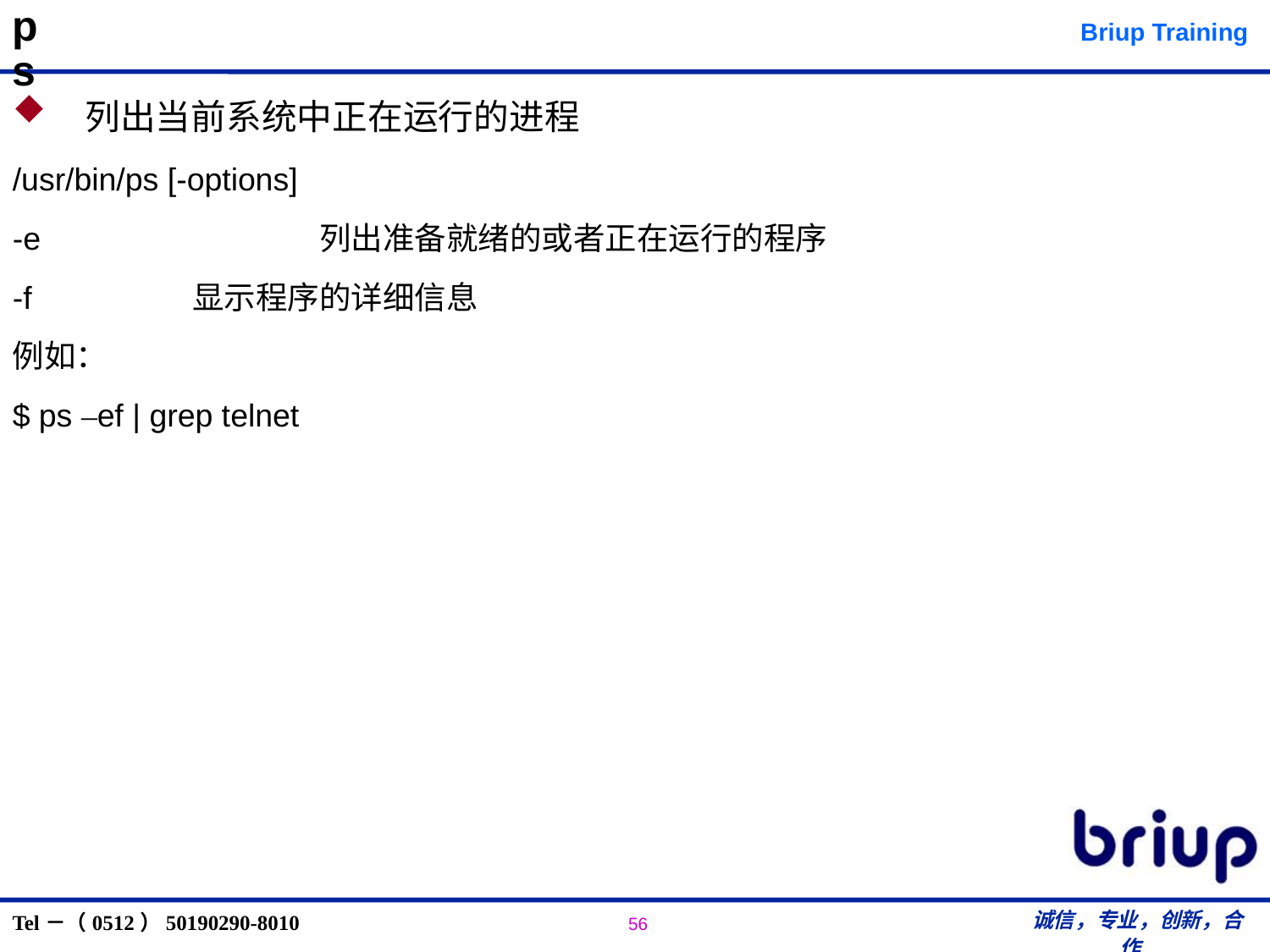

# ps
 列出当前系统中正在运行的进程
/usr/bin/ps [-options]
-e   		列出准备就绪的或者正在运行的程序
-f   		显示程序的详细信息
例如：
$ ps –ef | grep telnet